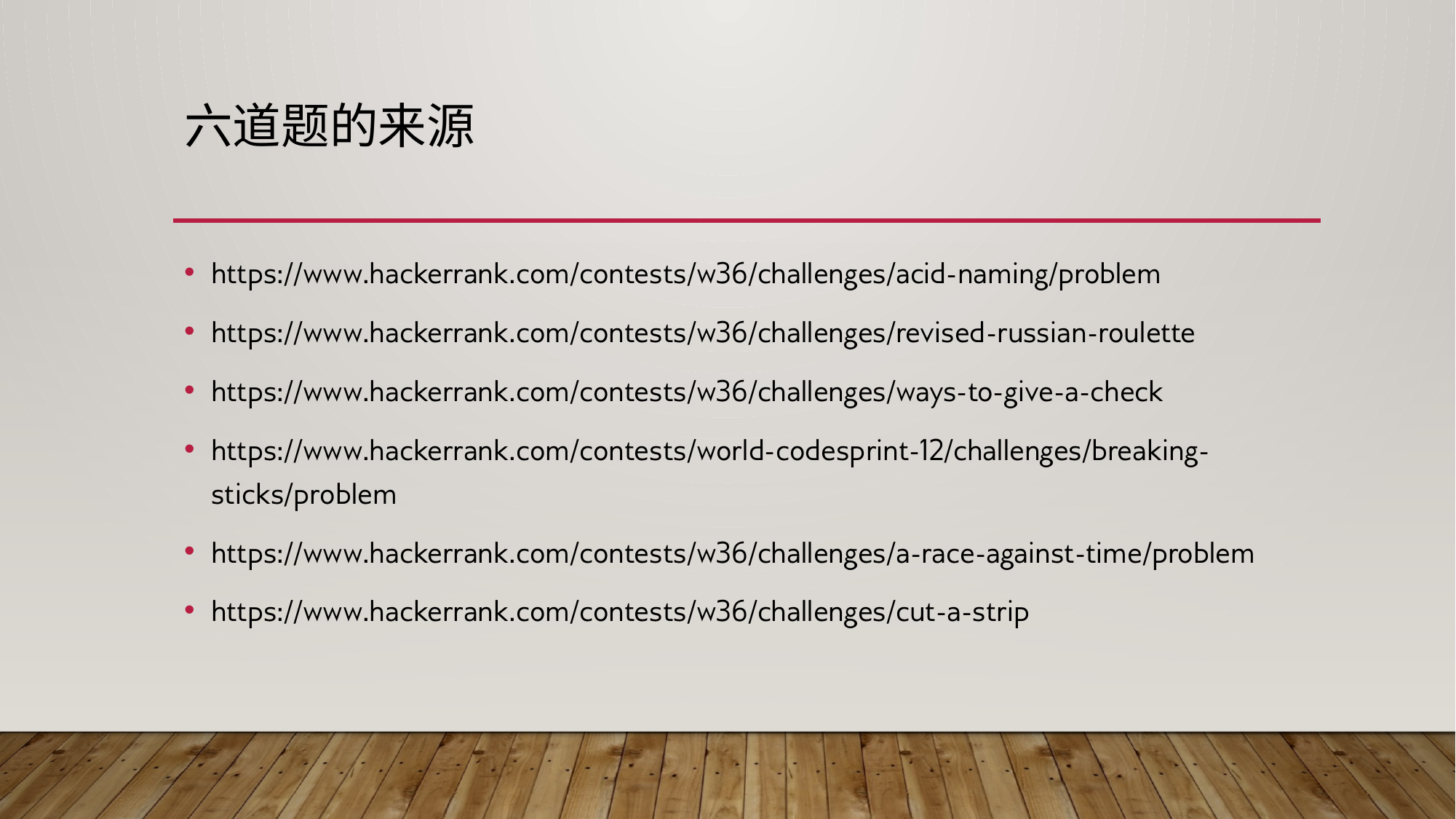

# 六道题的来源
https://www.hackerrank.com/contests/w36/challenges/acid-naming/problem
https://www.hackerrank.com/contests/w36/challenges/revised-russian-roulette
https://www.hackerrank.com/contests/w36/challenges/ways-to-give-a-check
https://www.hackerrank.com/contests/world-codesprint-12/challenges/breaking-sticks/problem
https://www.hackerrank.com/contests/w36/challenges/a-race-against-time/problem
https://www.hackerrank.com/contests/w36/challenges/cut-a-strip